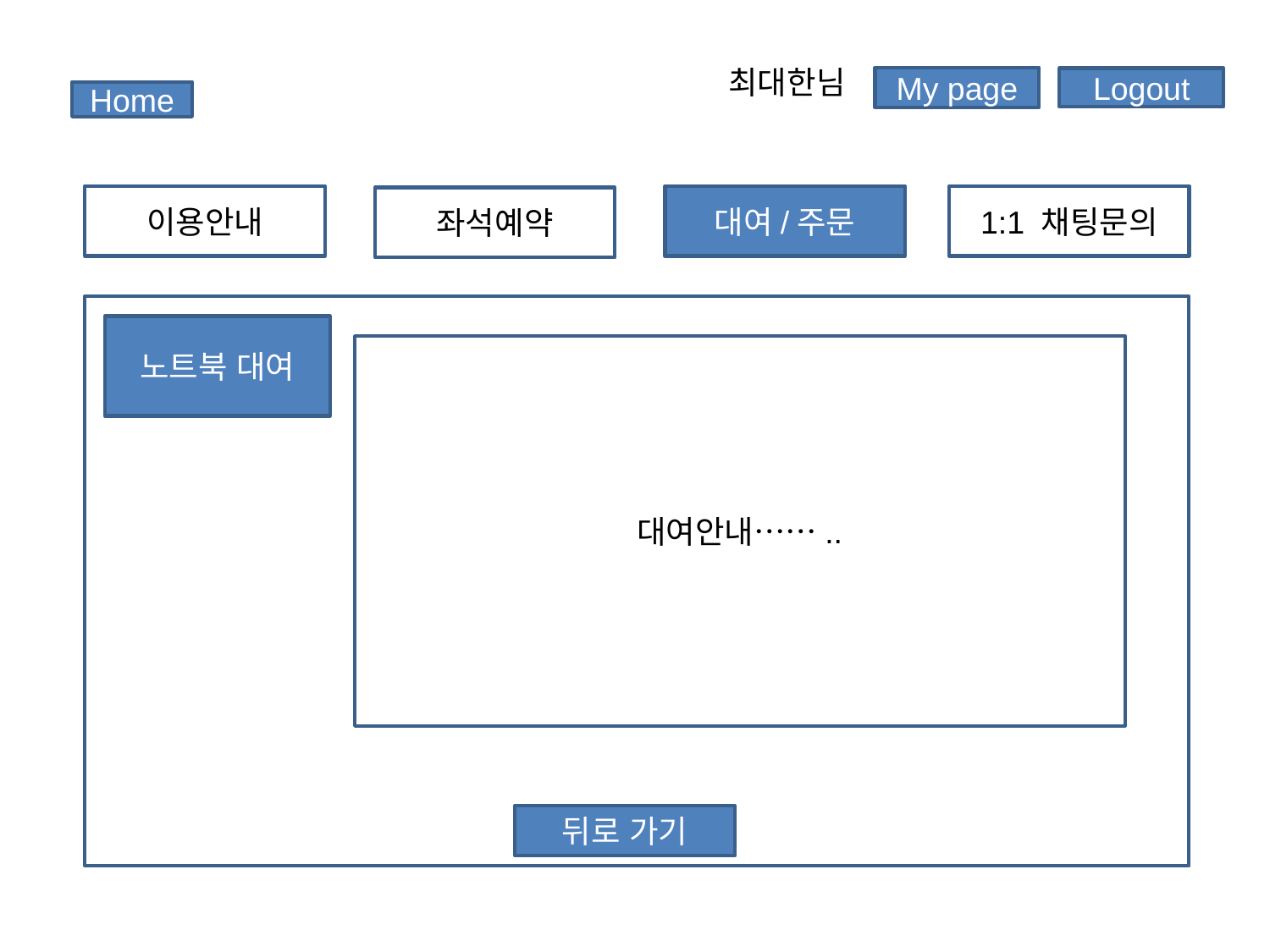

최대한님
My page
Logout
Home
이용안내
대여/주문
1:1 채팅문의
좌석예약

노트북 대여
대여안내……..
뒤로 가기